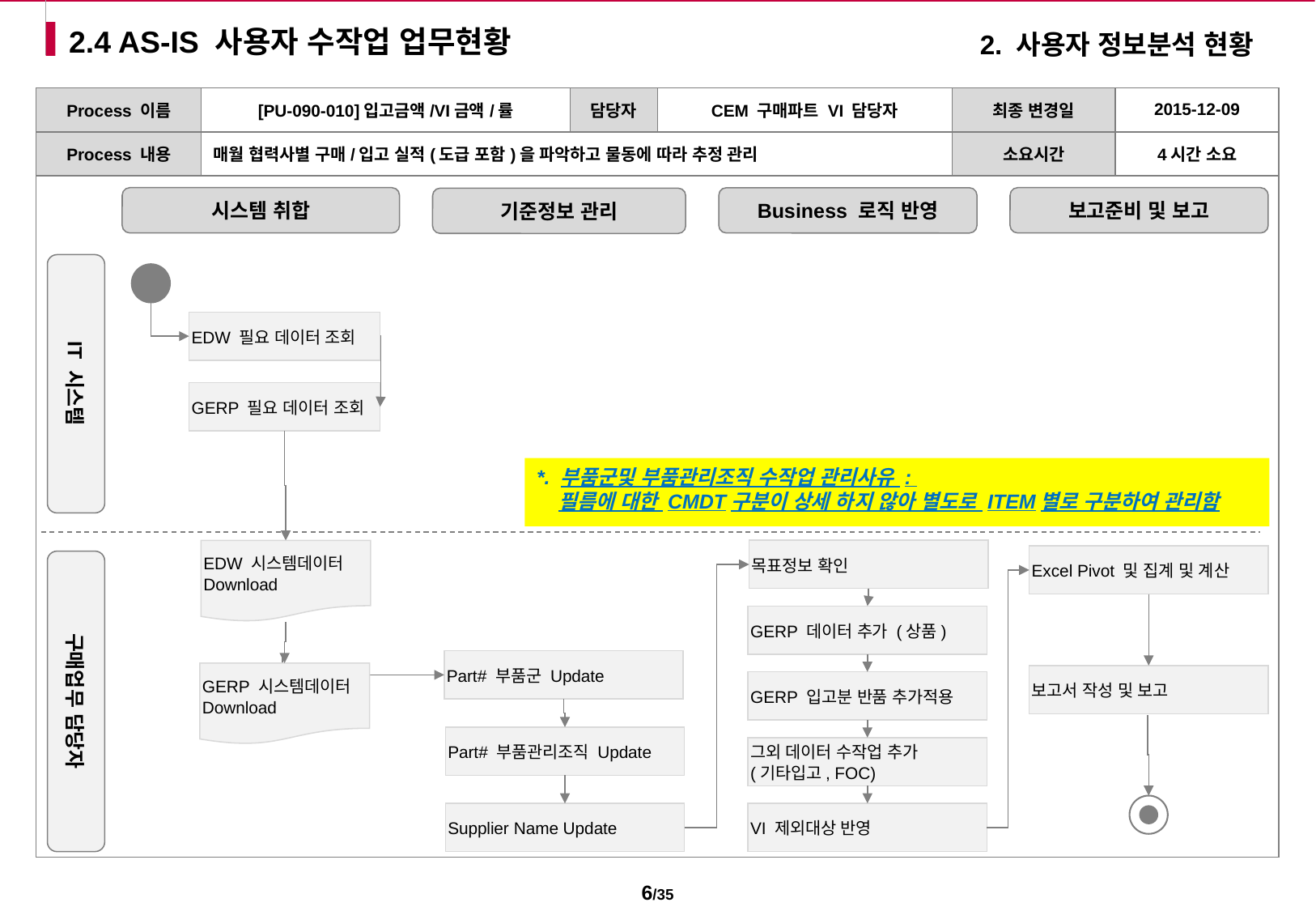

# 2.4 AS-IS 사용자 수작업 업무현황
2. 사용자 정보분석 현황
시스템 취합
보고준비 및 보고
Business 로직 반영
기준정보 관리
| Process 이름 | [PU-090-010]입고금액/VI금액/률 | 담당자 | CEM 구매파트 VI 담당자 | 최종 변경일 | 2015-12-09 |
| --- | --- | --- | --- | --- | --- |
| Process 내용 | 매월 협력사별 구매/입고 실적(도급 포함)을 파악하고 물동에 따라 추정 관리 |  |  | 소요시간 | 4시간 소요 |
|  |  |  |  |  |  |
IT 시스템

EDW 필요 데이터 조회
GERP 필요 데이터 조회
*. 부품군및 부품관리조직 수작업 관리사유 :
   필름에 대한 CMDT구분이 상세 하지 않아 별도로 ITEM별로 구분하여 관리함
목표정보 확인
EDW 시스템데이터
Download
Excel Pivot 및 집계 및 계산
구매업무 담당자
GERP 데이터 추가 (상품)
Part# 부품군 Update
GERP 시스템데이터
Download
보고서 작성 및 보고
GERP 입고분 반품 추가적용
Part# 부품관리조직 Update
그외 데이터 수작업 추가
(기타입고, FOC)

VI 제외대상 반영
Supplier Name Update